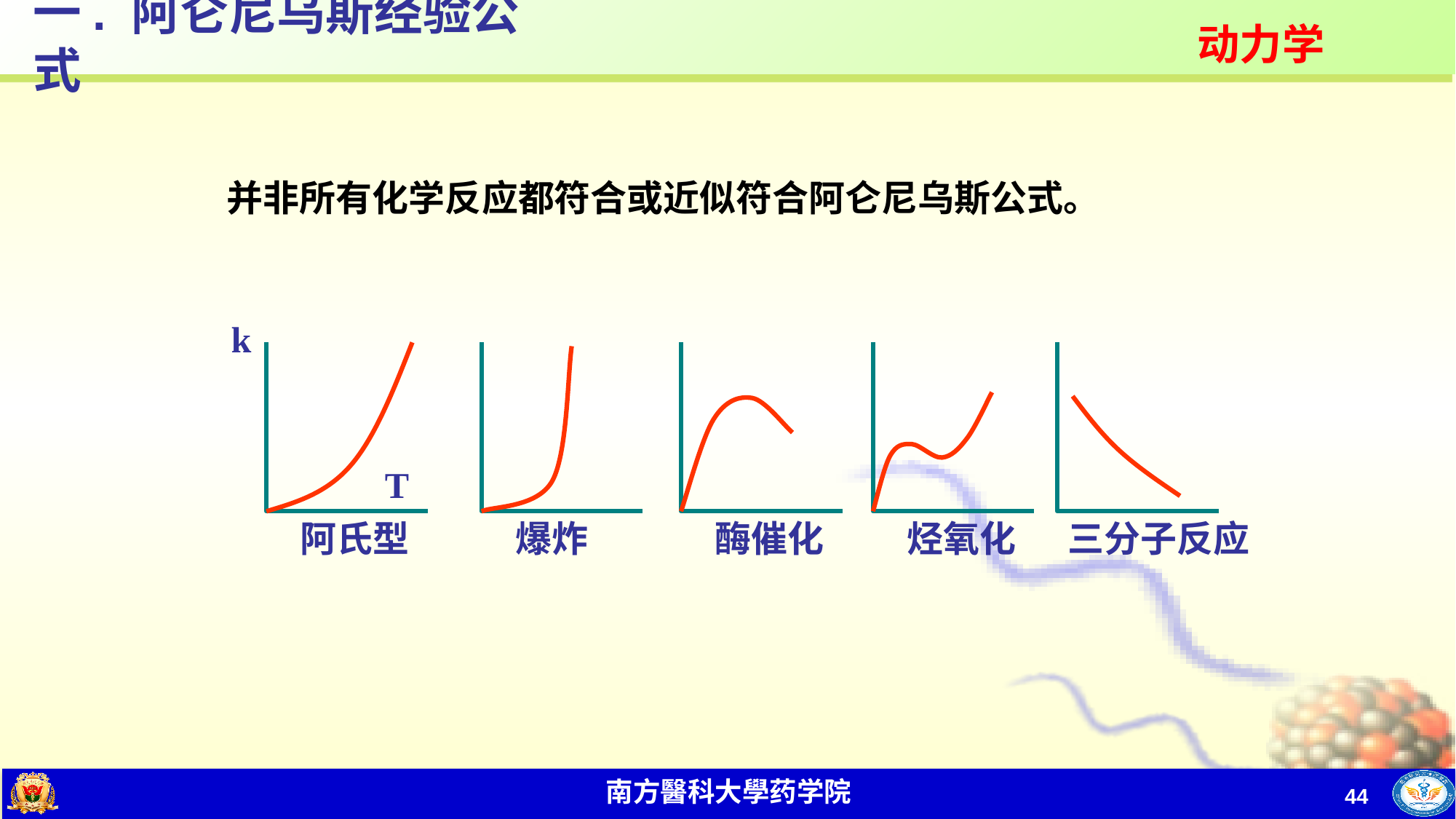

# 一. 阿仑尼乌斯经验公式
并非所有化学反应都符合或近似符合阿仑尼乌斯公式。
k

T
阿氏型

爆炸

酶催化

烃氧化

三分子反应

44